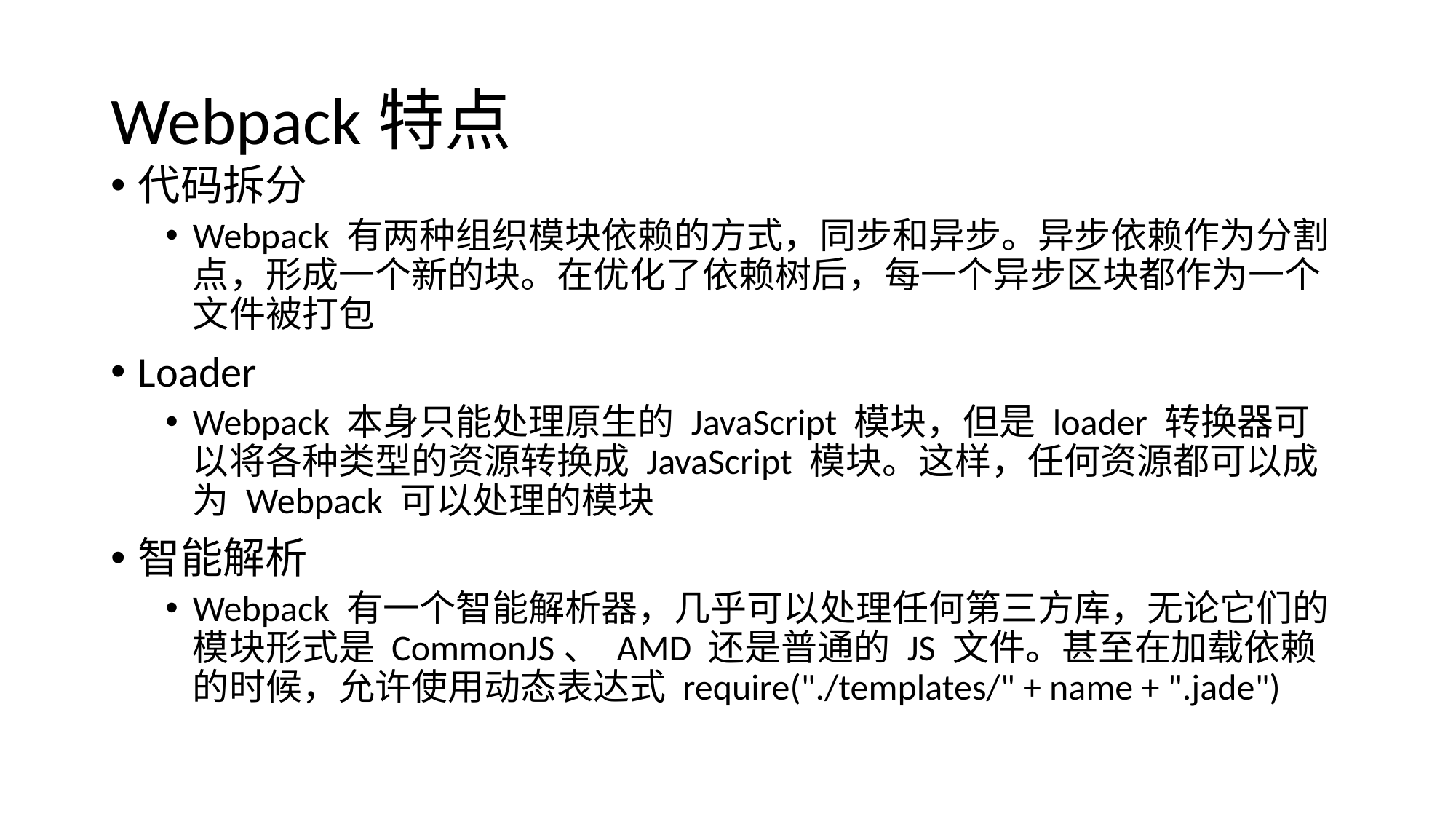

# Webpack特点
代码拆分
Webpack 有两种组织模块依赖的方式，同步和异步。异步依赖作为分割点，形成一个新的块。在优化了依赖树后，每一个异步区块都作为一个文件被打包
Loader
Webpack 本身只能处理原生的 JavaScript 模块，但是 loader 转换器可以将各种类型的资源转换成 JavaScript 模块。这样，任何资源都可以成为 Webpack 可以处理的模块
智能解析
Webpack 有一个智能解析器，几乎可以处理任何第三方库，无论它们的模块形式是 CommonJS、 AMD 还是普通的 JS 文件。甚至在加载依赖的时候，允许使用动态表达式 require("./templates/" + name + ".jade")